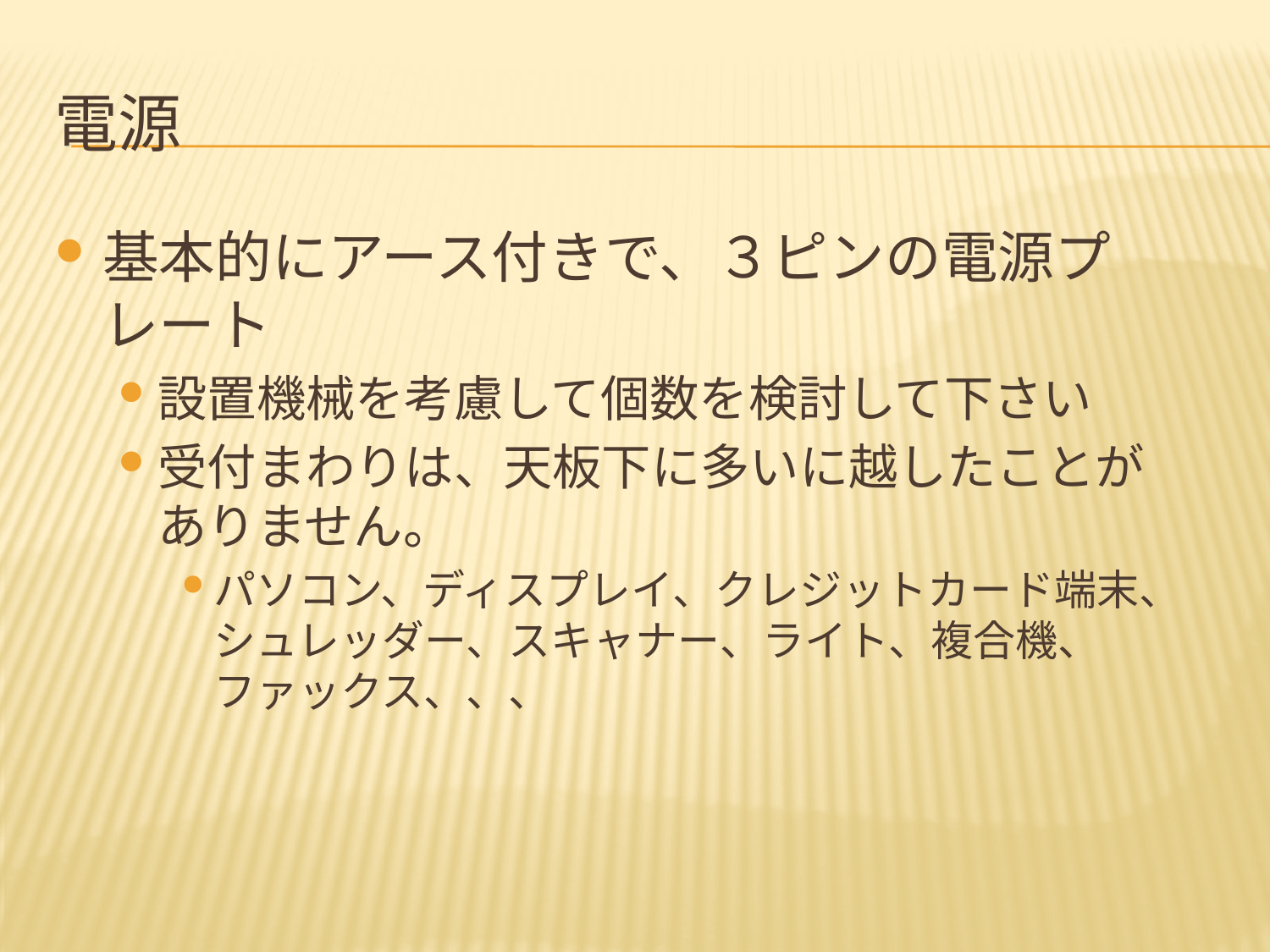

# 電源
基本的にアース付きで、３ピンの電源プレート
設置機械を考慮して個数を検討して下さい
受付まわりは、天板下に多いに越したことがありません。
パソコン、ディスプレイ、クレジットカード端末、シュレッダー、スキャナー、ライト、複合機、ファックス、、、